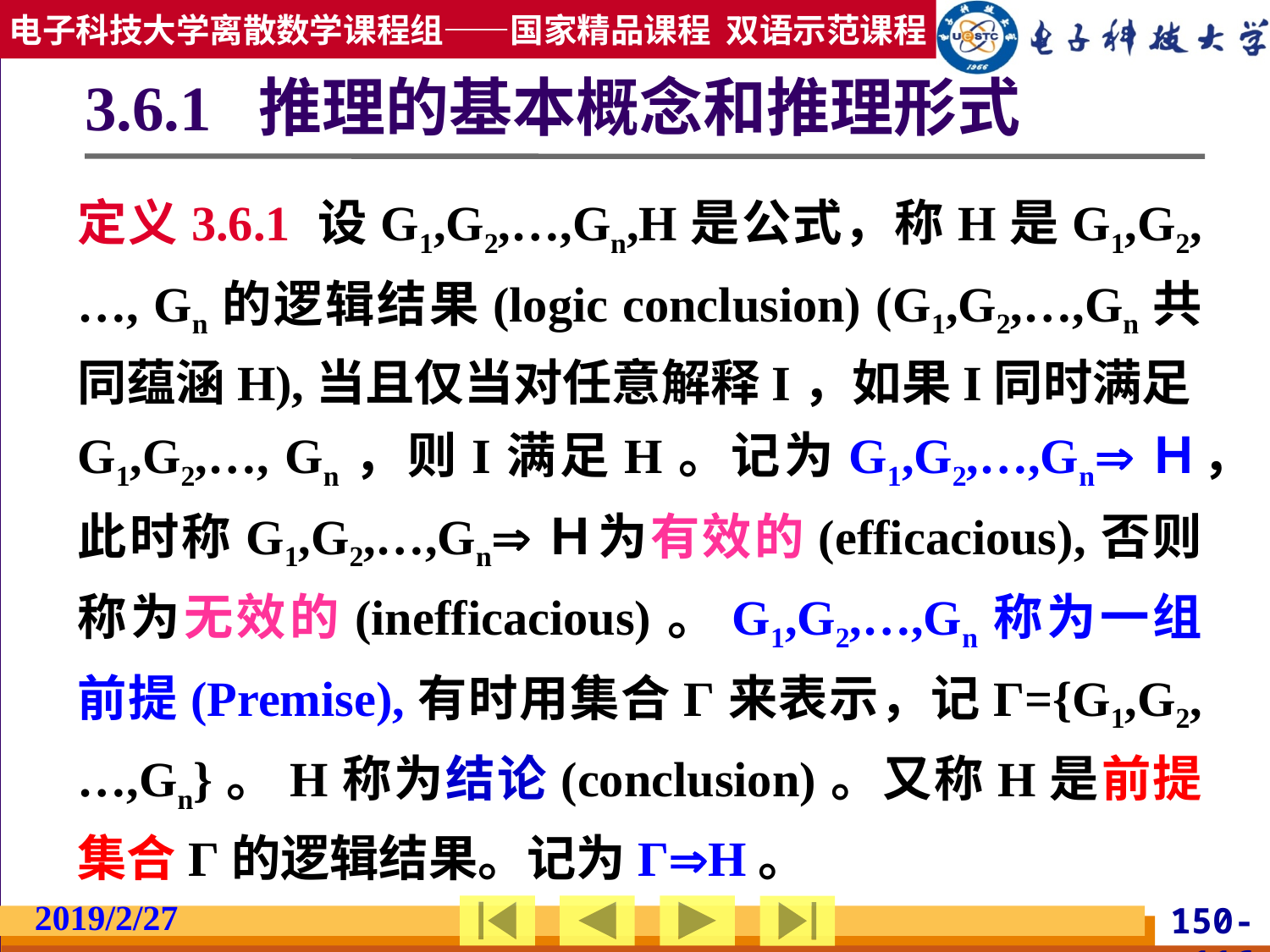

# 3.6.1  推理的基本概念和推理形式
定义3.6.1 设G1,G2,…,Gn,H是公式，称H是G1,G2,…, Gn的逻辑结果(logic conclusion) (G1,G2,…,Gn共同蕴涵H),当且仅当对任意解释I，如果I同时满足G1,G2,…, Gn，则I满足H。记为G1,G2,…,Gn⇒Ｈ，此时称G1,G2,…,Gn⇒Ｈ为有效的(efficacious),否则称为无效的(inefficacious)。G1,G2,…,Gn称为一组前提(Premise),有时用集合Г来表示，记Г={G1,G2,…,Gn}。H称为结论(conclusion)。又称H是前提集合Г的逻辑结果。记为Г⇒H。
2019/2/27